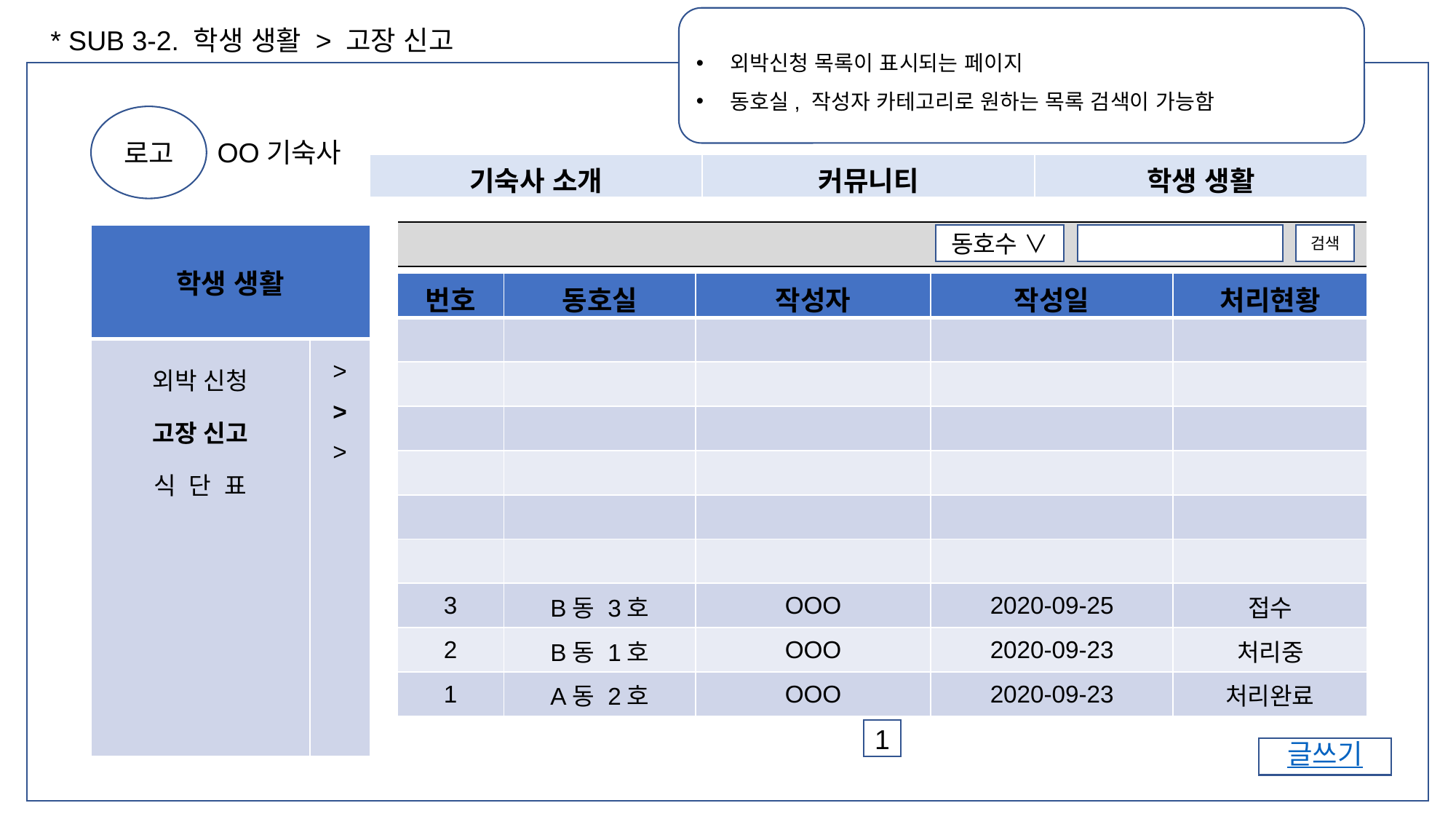

외박신청 목록이 표시되는 페이지
동호실, 작성자 카테고리로 원하는 목록 검색이 가능함
* SUB 3-2. 학생 생활 > 고장 신고

로고
OO기숙사
| 기숙사 소개 | 커뮤니티 | 학생 생활 |
| --- | --- | --- |
|  |
| --- |
| 학생 생활 |  |
| --- | --- |
| 외박 신청 고장 신고 식 단 표 | > > > |
동호수 ∨

검색
| 번호 | 동호실 | 작성자 | 작성일 | 처리현황 |
| --- | --- | --- | --- | --- |
|  |  |  |  |  |
|  |  |  |  |  |
|  |  |  |  |  |
|  |  |  |  |  |
|  |  |  |  |  |
|  |  |  |  |  |
| 3 | B동 3호 | OOO | 2020-09-25 | 접수 |
| 2 | B동 1호 | OOO | 2020-09-23 | 처리중 |
| 1 | A동 2호 | OOO | 2020-09-23 | 처리완료 |
1
글쓰기